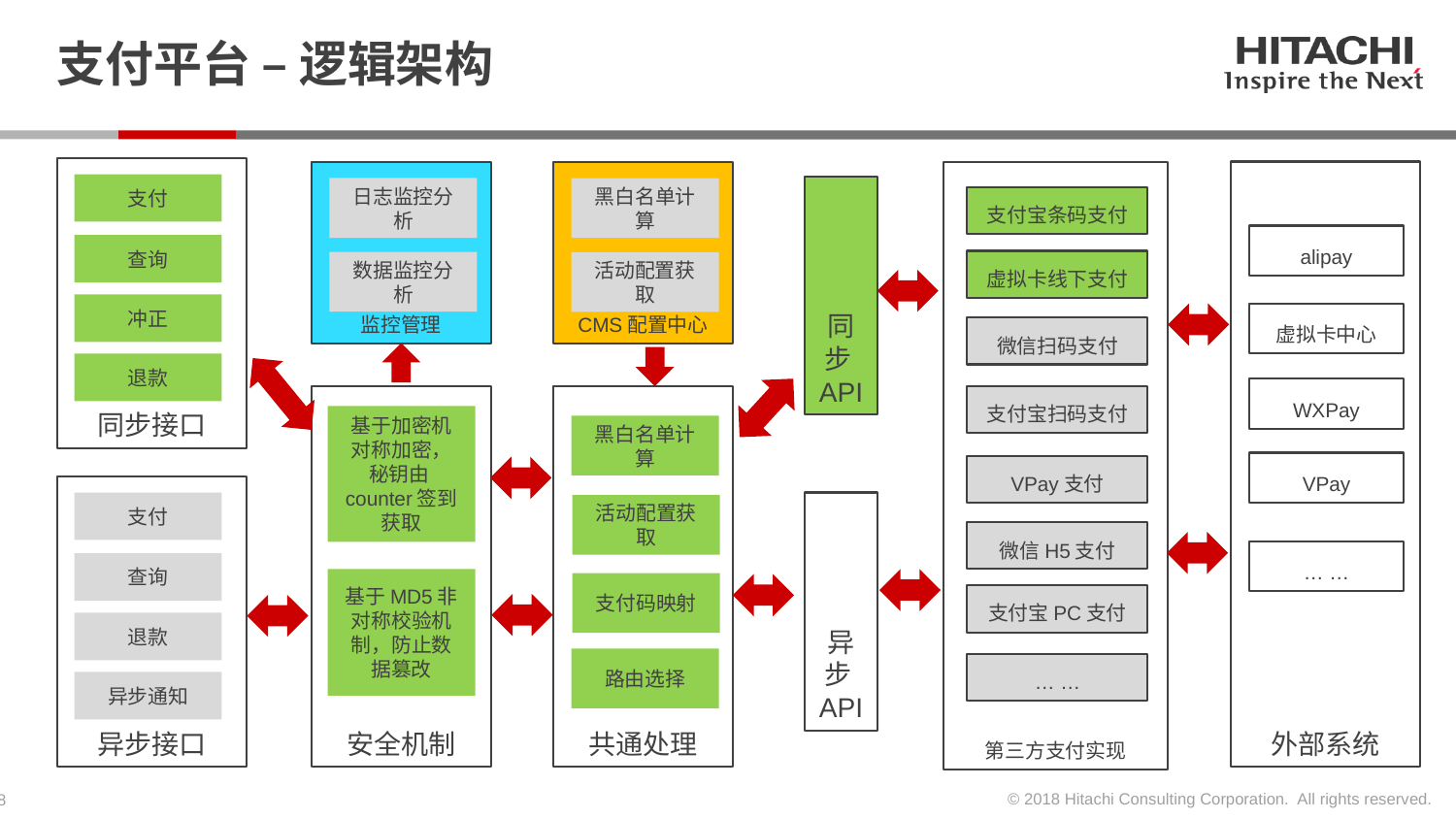

# 支付平台 – 逻辑架构
同步接口
监控管理
外部系统
CMS配置中心
第三方支付实现
支付
同步API
日志监控分析
黑白名单计算
支付宝条码支付
alipay
查询
虚拟卡线下支付
数据监控分析
活动配置获取

冲正

虚拟卡中心
微信扫码支付

退款

WXPay

安全机制
共通处理
支付宝扫码支付
基于加密机
对称加密，
秘钥由counter签到获取
黑白名单计算
VPay
VPay支付

异步接口
支付
异步API
活动配置获取
微信H5支付

… …
查询

基于MD5非对称校验机制，防止数据篡改
支付码映射

支付宝PC支付

退款
路由选择
… …
异步通知